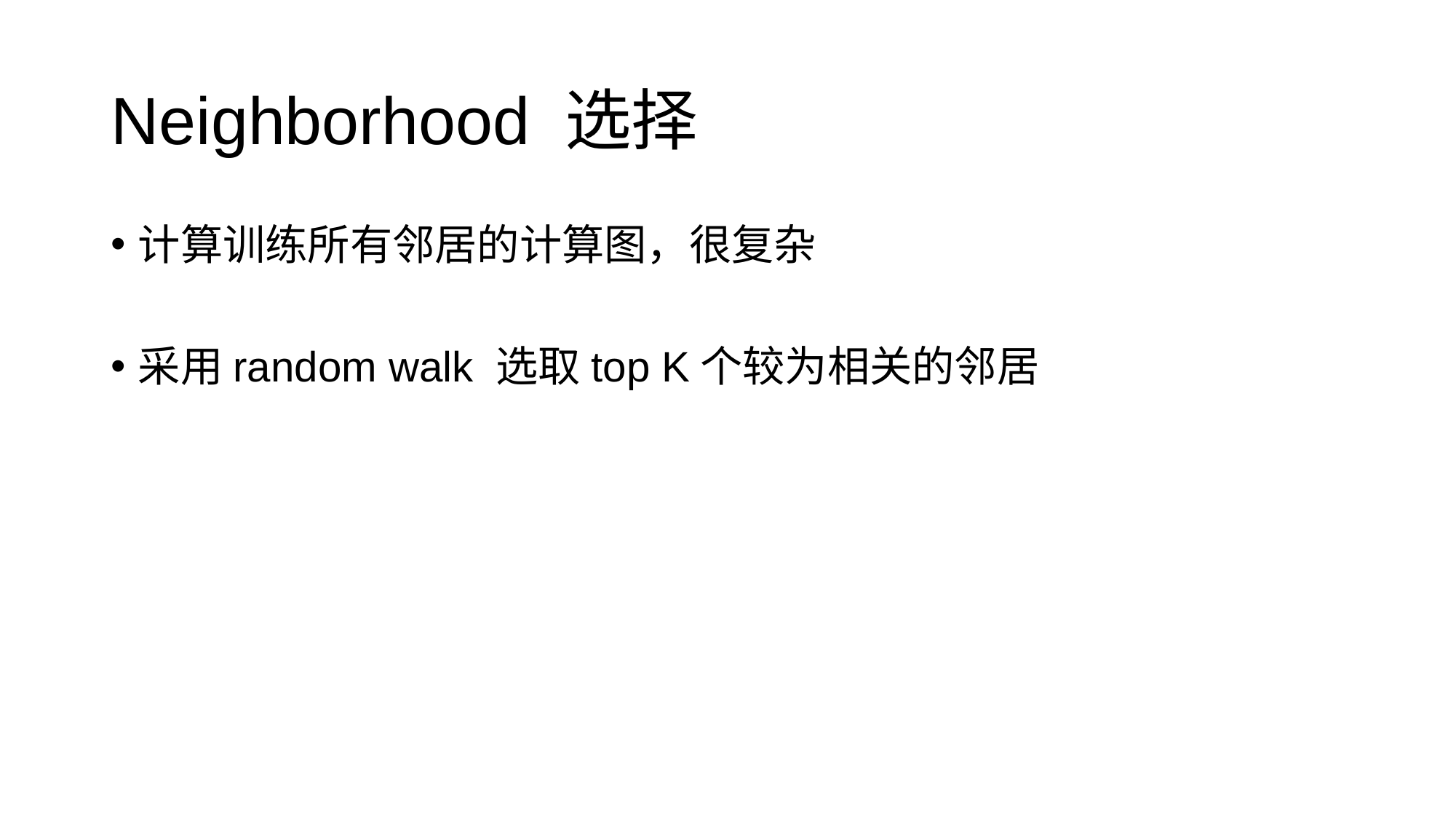

# Neighborhood 选择
计算训练所有邻居的计算图，很复杂

采用random walk 选取top K个较为相关的邻居